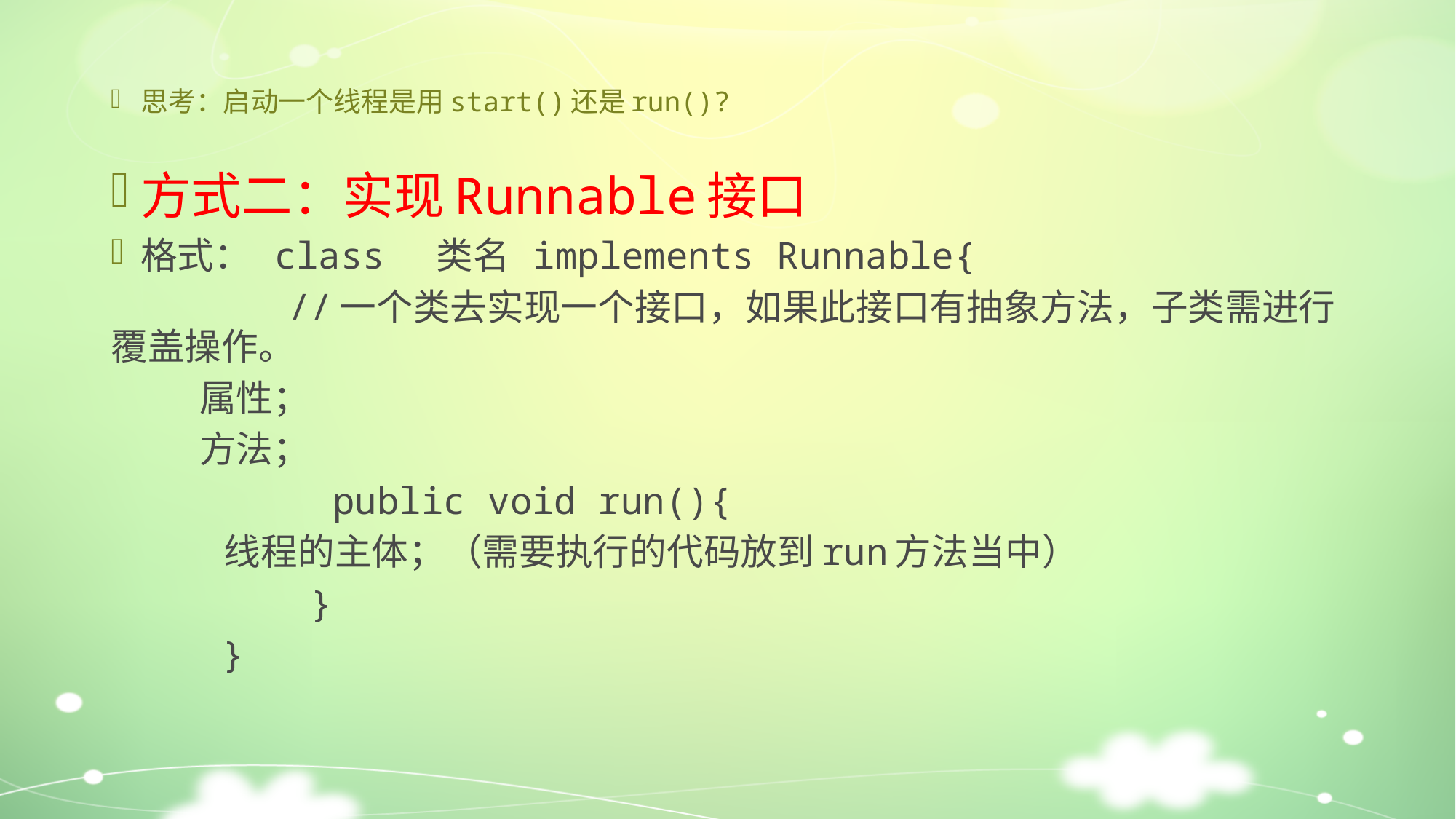

思考：启动一个线程是用start()还是run()?

方式二：实现Runnable接口
格式：  class  类名  implements Runnable{
        //一个类去实现一个接口，如果此接口有抽象方法，子类需进行覆盖操作。
          属性；
          方法；
          public void run(){
             线程的主体；（需要执行的代码放到run方法当中）
         }
     }